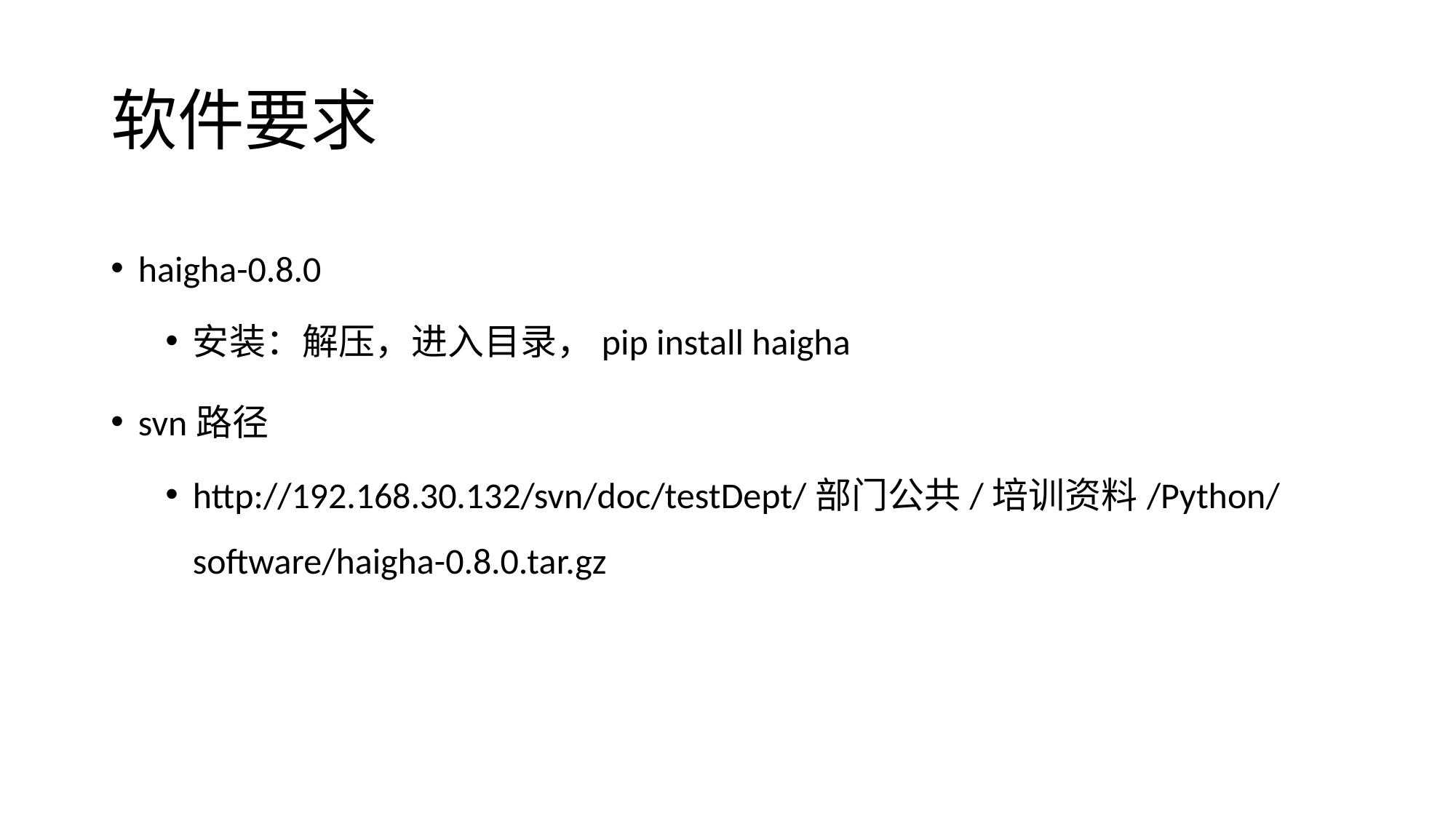

# 软件要求
haigha-0.8.0
安装：解压，进入目录，pip install haigha
svn路径
http://192.168.30.132/svn/doc/testDept/部门公共/培训资料/Python/software/haigha-0.8.0.tar.gz